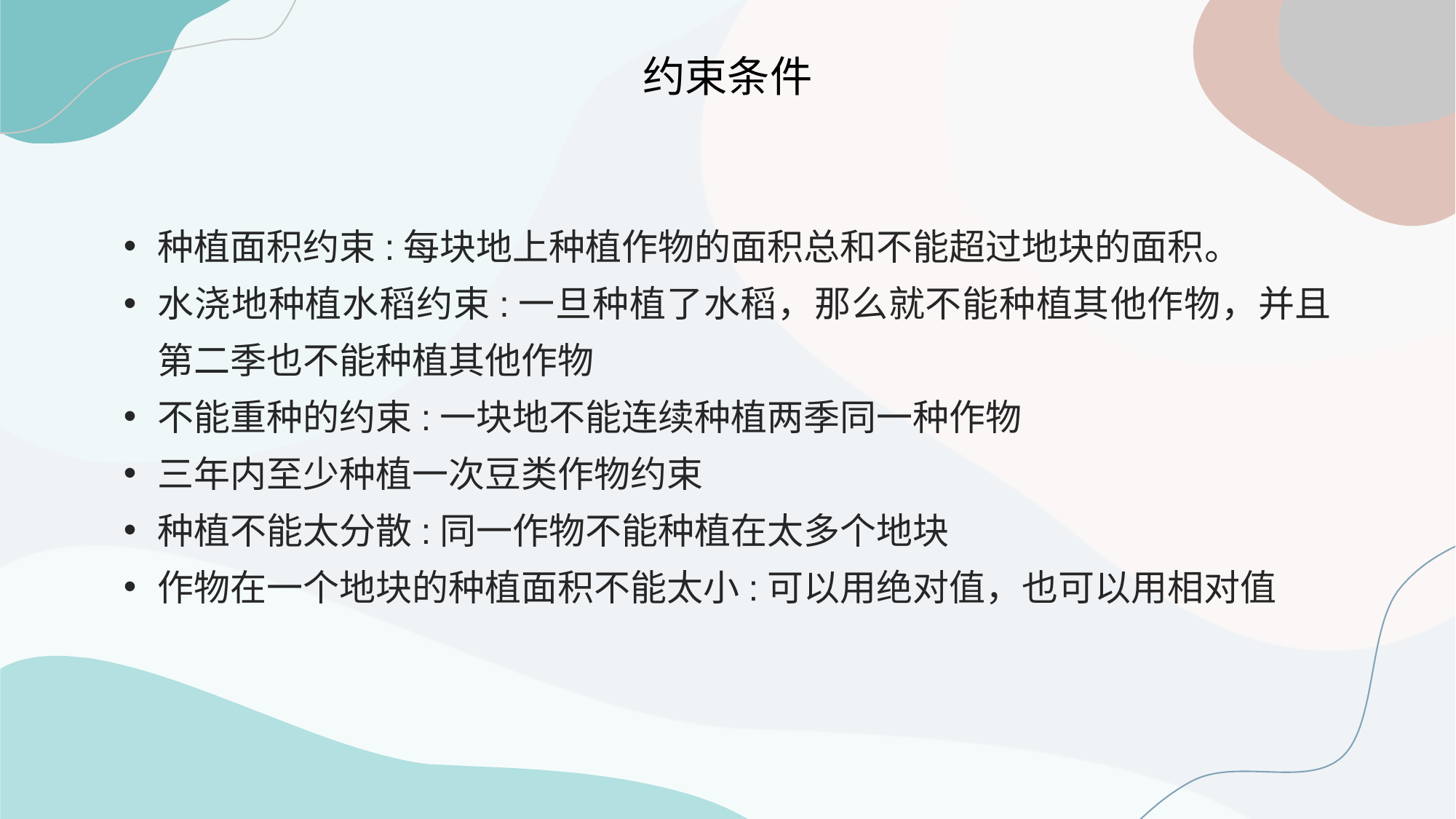

约束条件
种植面积约束:每块地上种植作物的面积总和不能超过地块的面积。
水浇地种植水稻约束:一旦种植了水稻，那么就不能种植其他作物，并且第二季也不能种植其他作物
不能重种的约束:一块地不能连续种植两季同一种作物
三年内至少种植一次豆类作物约束
种植不能太分散:同一作物不能种植在太多个地块
作物在一个地块的种植面积不能太小:可以用绝对值，也可以用相对值